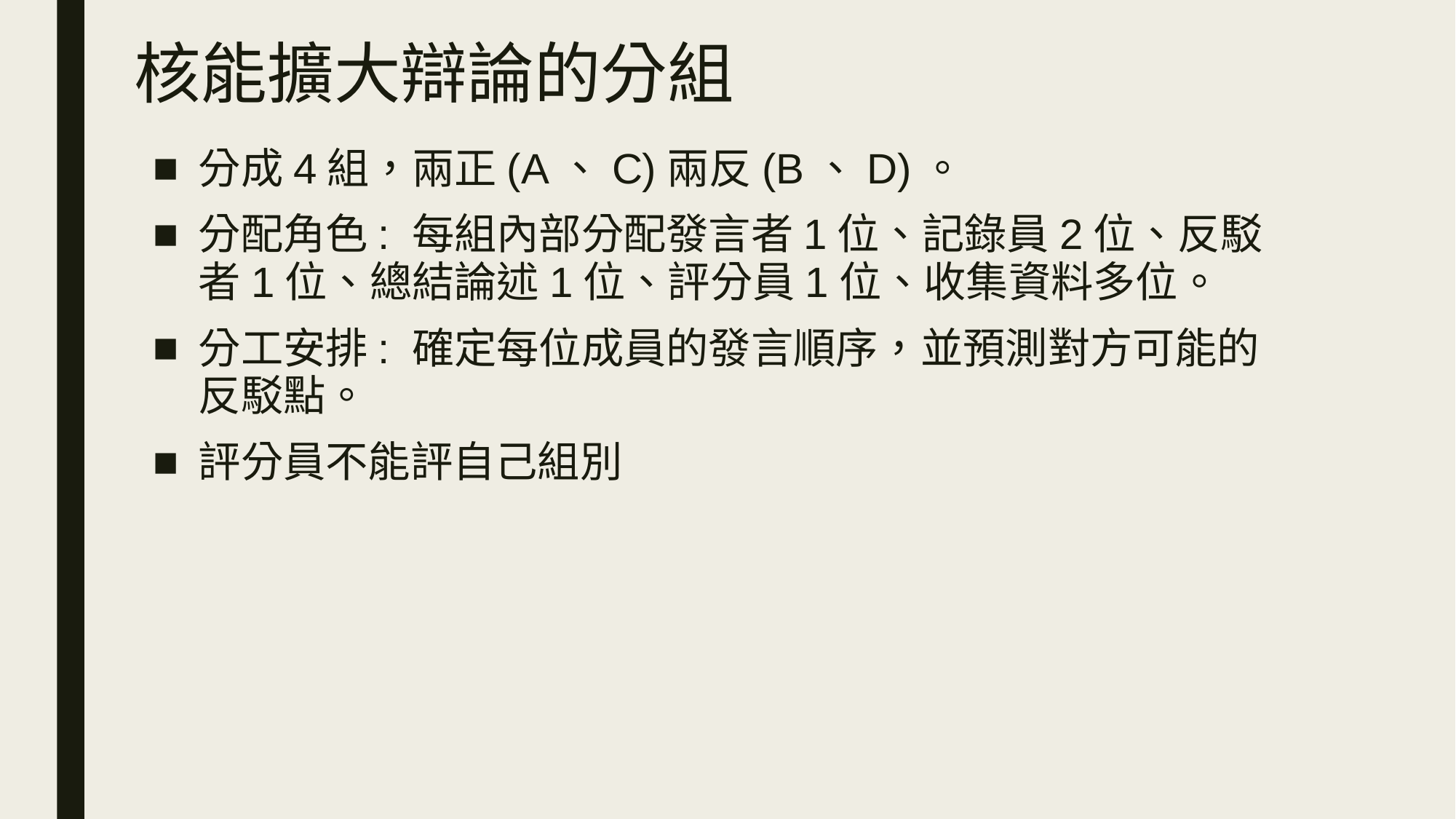

# 核能擴大辯論的分組
分成4組，兩正(A、C)兩反(B、D)。
分配角色: 每組內部分配發言者1位、記錄員2位、反駁者1位、總結論述1位、評分員1位、收集資料多位。
分工安排: 確定每位成員的發言順序，並預測對方可能的反駁點。
評分員不能評自己組別